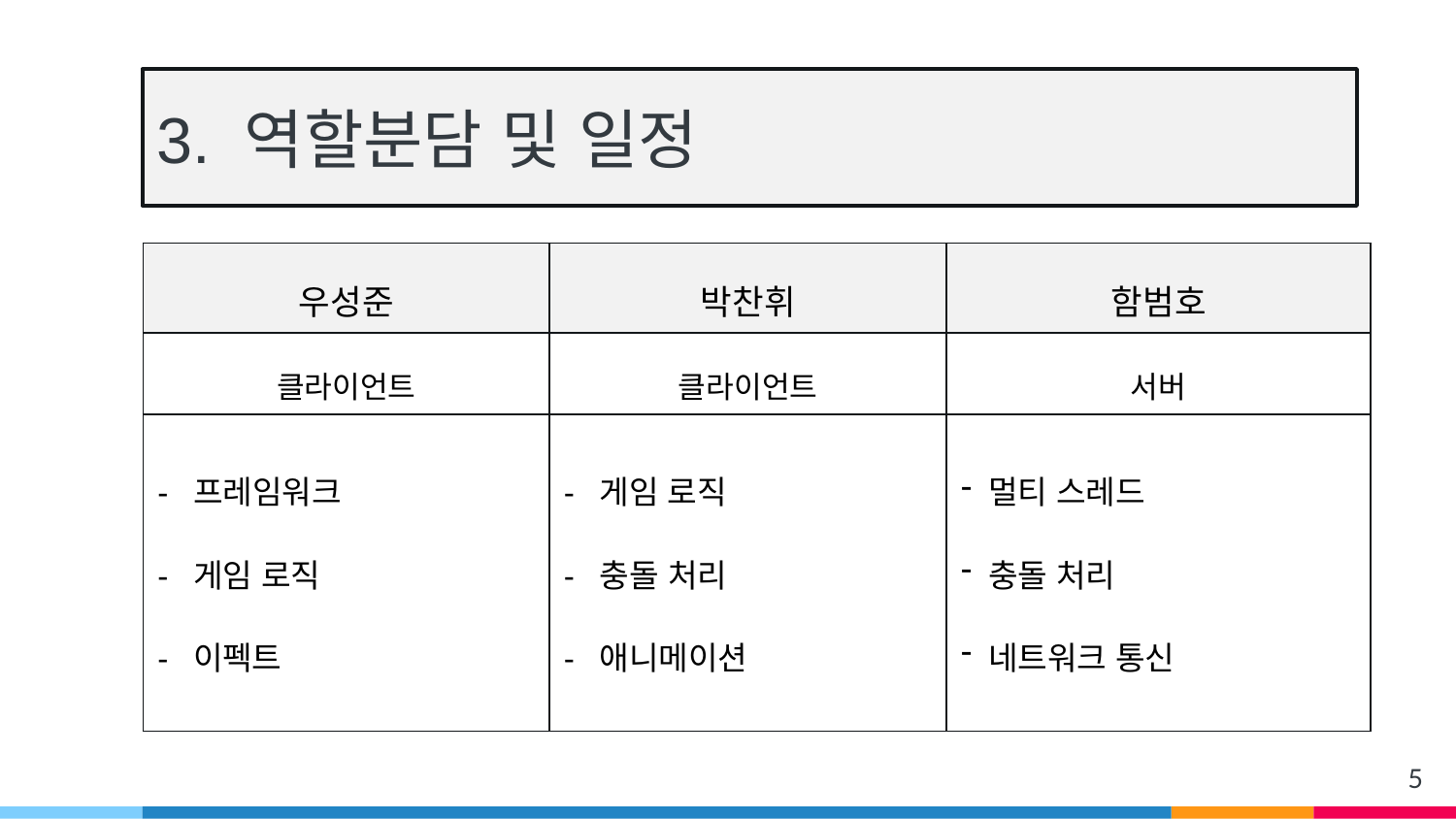

3. 역할분담 및 일정
| 우성준 | 박찬휘 | 함범호 |
| --- | --- | --- |
| 클라이언트 | 클라이언트 | 서버 |
| - 프레임워크 - 게임 로직 - 이펙트 | - 게임 로직 - 충돌 처리 - 애니메이션 | 멀티 스레드 충돌 처리 네트워크 통신 |
5